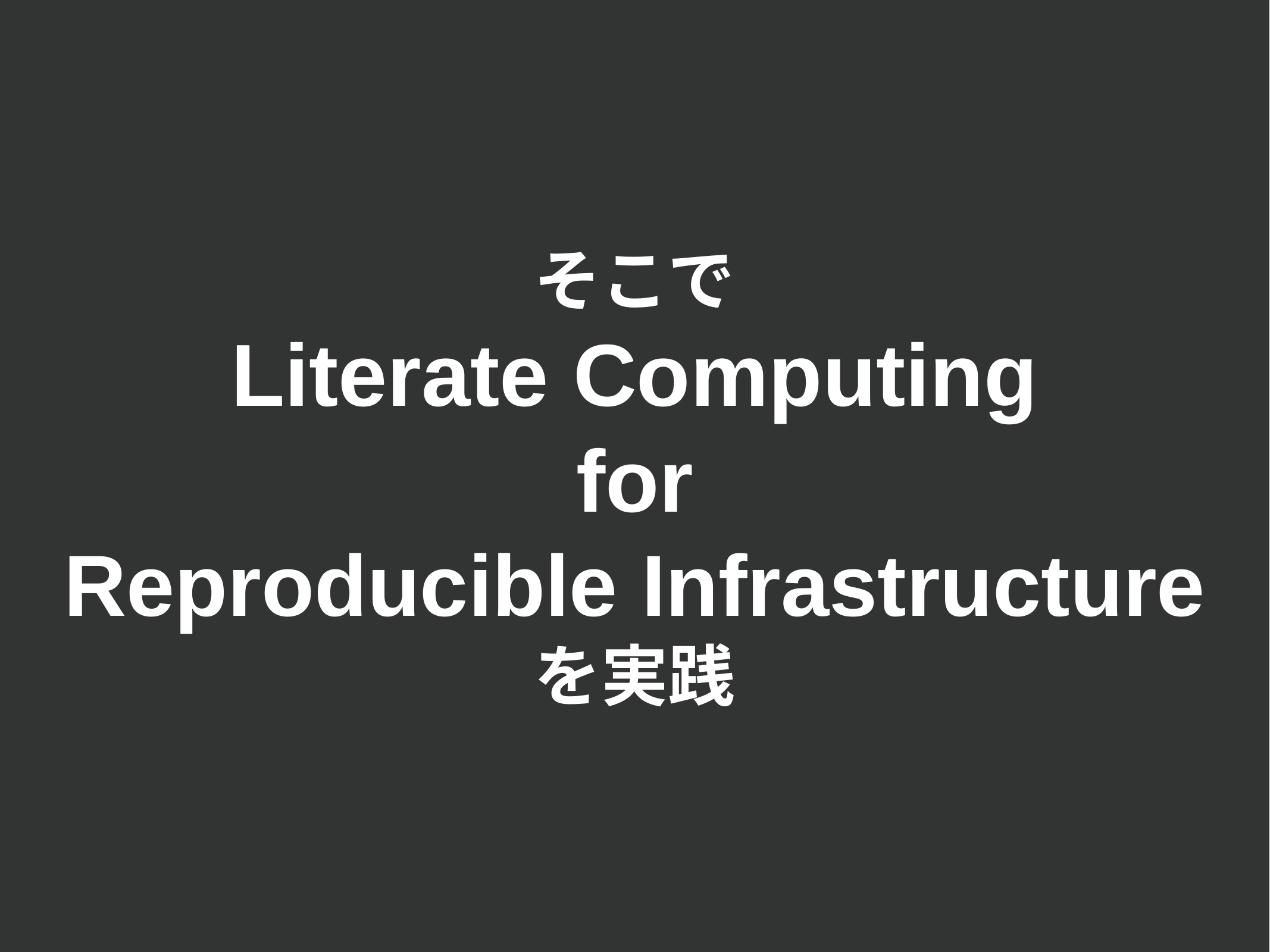

# そこで Literate Computing for
Reproducible Infrastructure
を実践